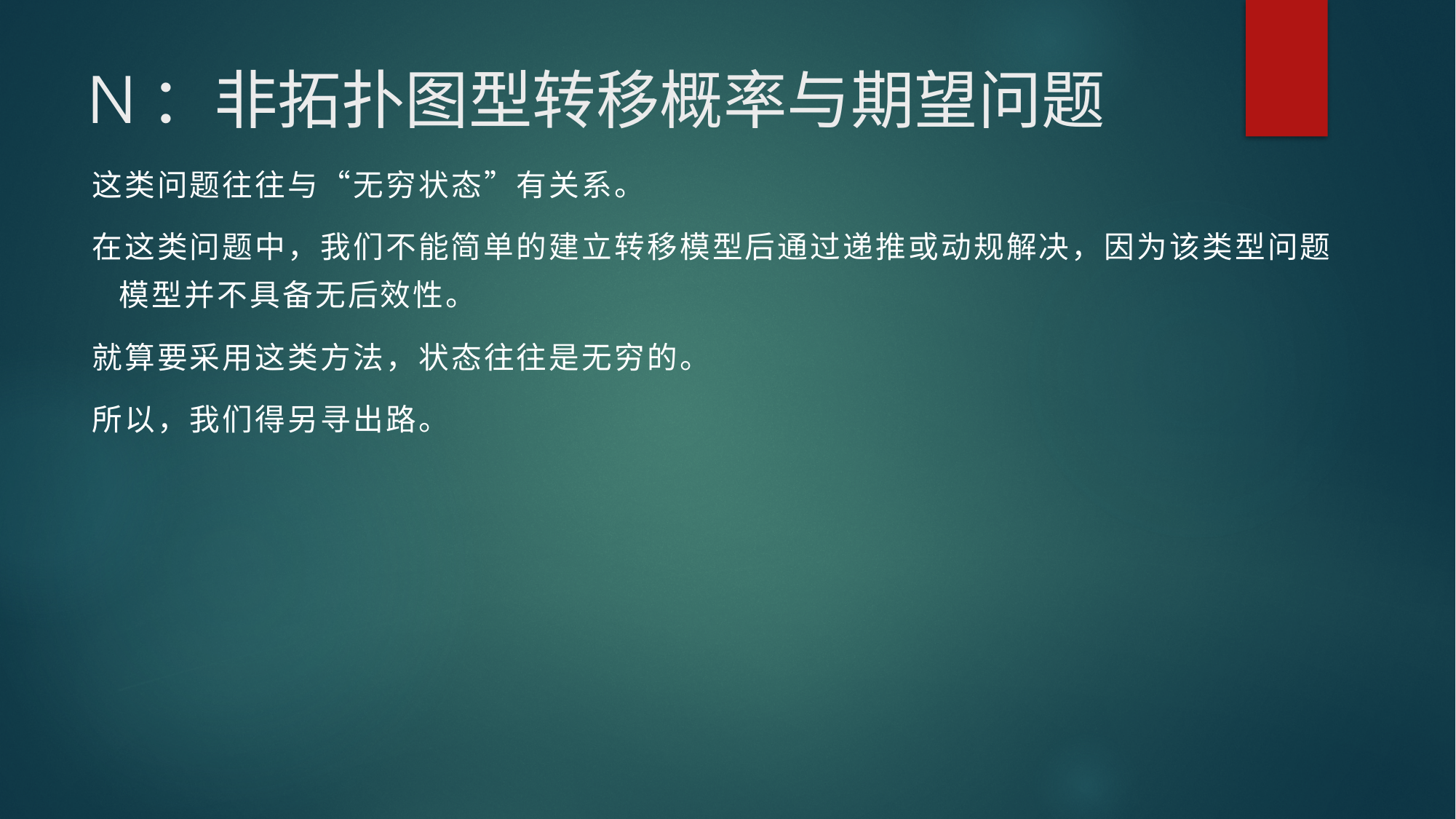

# N：非拓扑图型转移概率与期望问题
这类问题往往与“无穷状态”有关系。
在这类问题中，我们不能简单的建立转移模型后通过递推或动规解决，因为该类型问题模型并不具备无后效性。
就算要采用这类方法，状态往往是无穷的。
所以，我们得另寻出路。